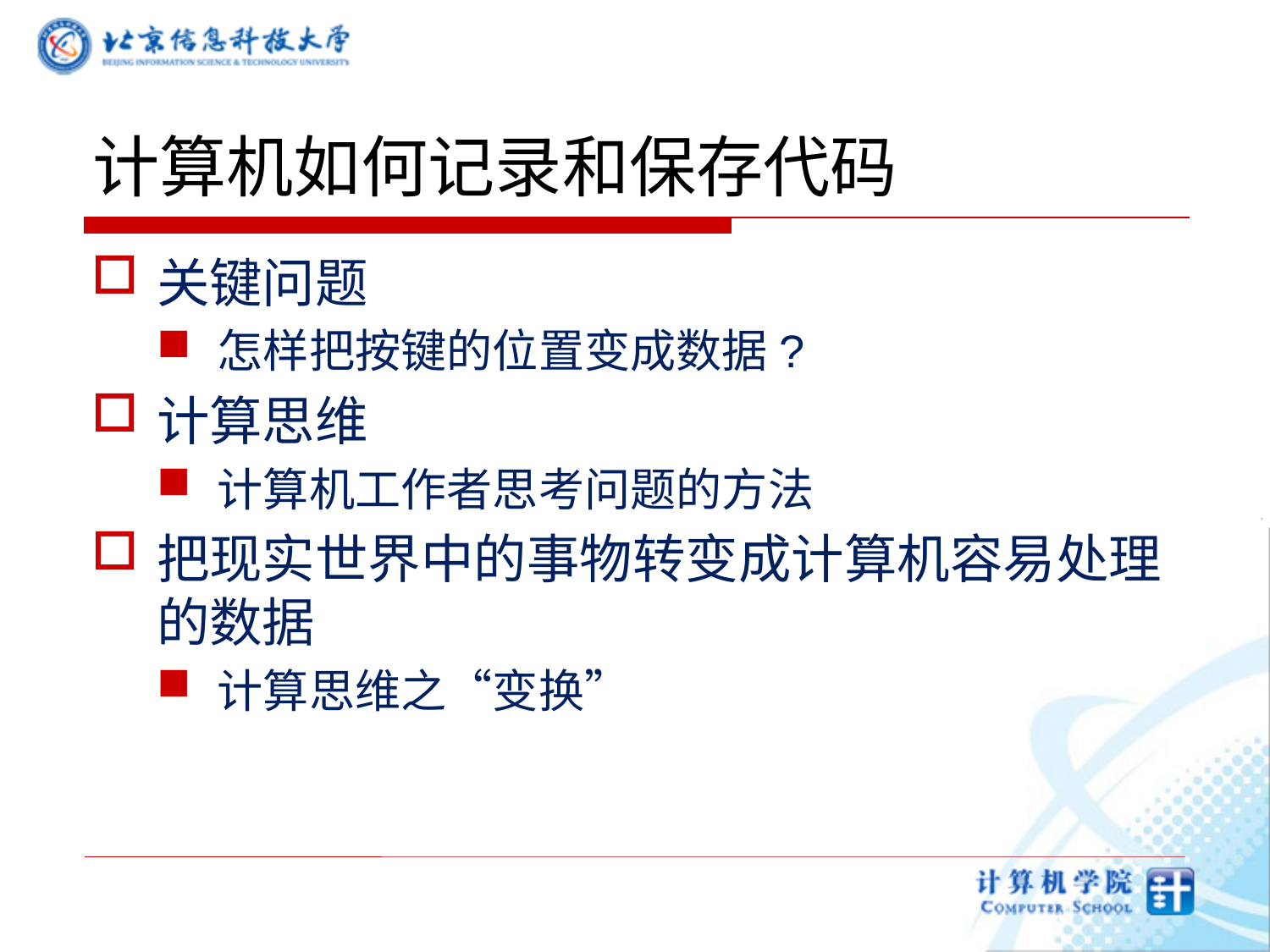

# 计算机如何记录和保存代码
关键问题
怎样把按键的位置变成数据?
计算思维
计算机工作者思考问题的方法
把现实世界中的事物转变成计算机容易处理的数据
计算思维之“变换”